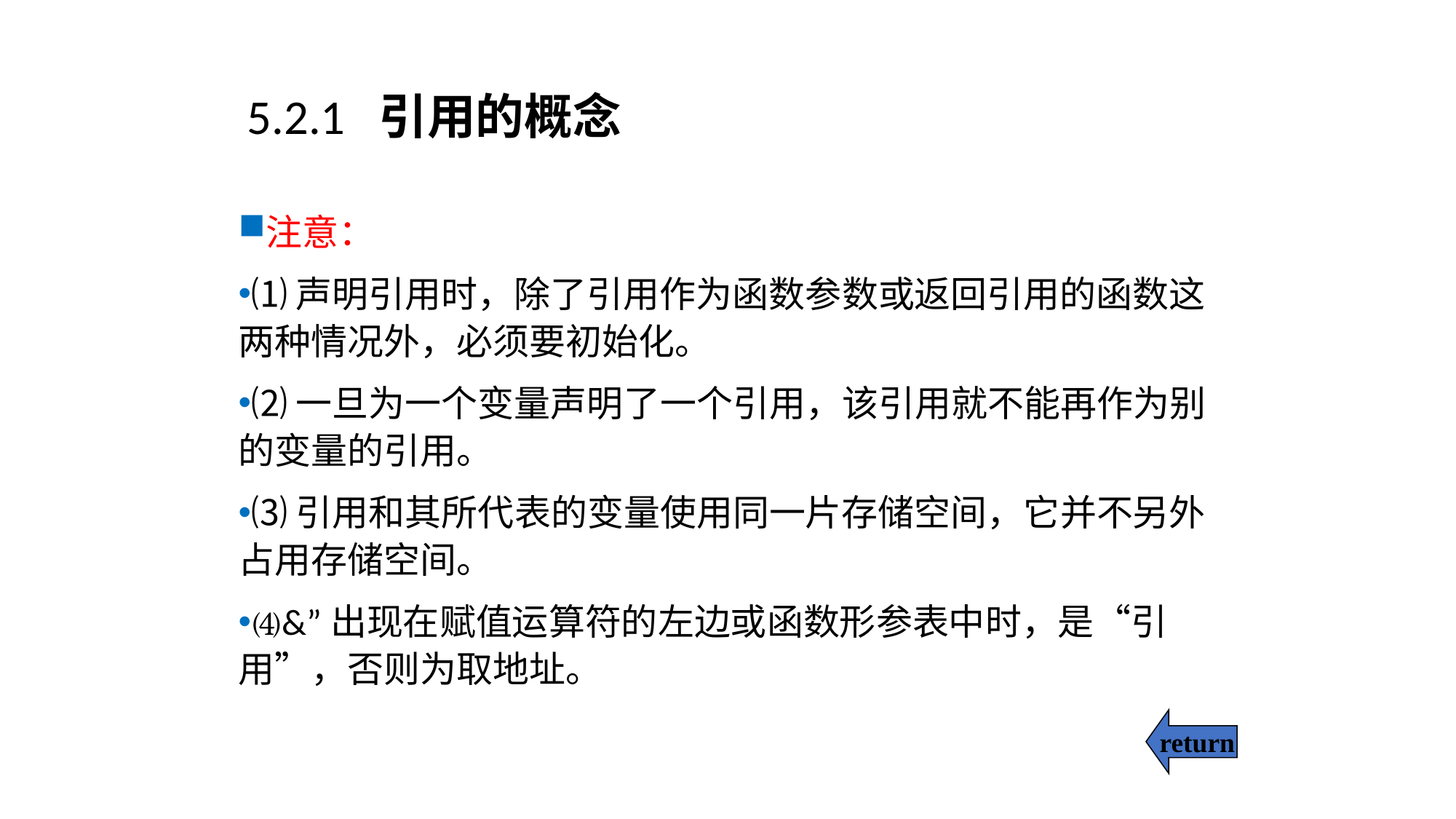

# 5.2.1  引用的概念
注意：
⑴声明引用时，除了引用作为函数参数或返回引用的函数这两种情况外，必须要初始化。
⑵一旦为一个变量声明了一个引用，该引用就不能再作为别的变量的引用。
⑶引用和其所代表的变量使用同一片存储空间，它并不另外占用存储空间。
⑷&”出现在赋值运算符的左边或函数形参表中时，是“引用”，否则为取地址。
return